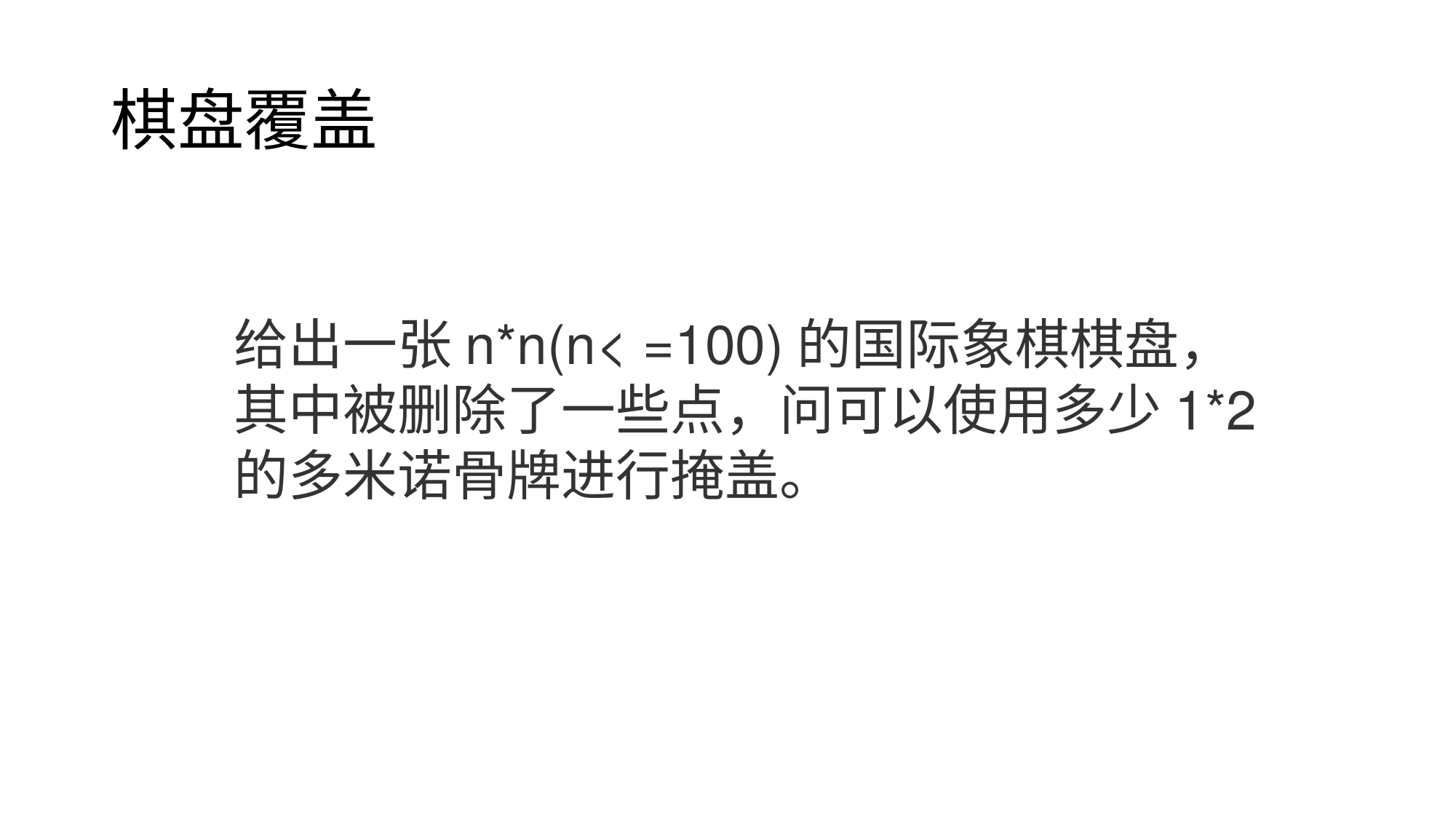

# 棋盘覆盖
给出一张n*n(n< =100)的国际象棋棋盘，其中被删除了一些点，问可以使用多少1*2的多米诺骨牌进行掩盖。